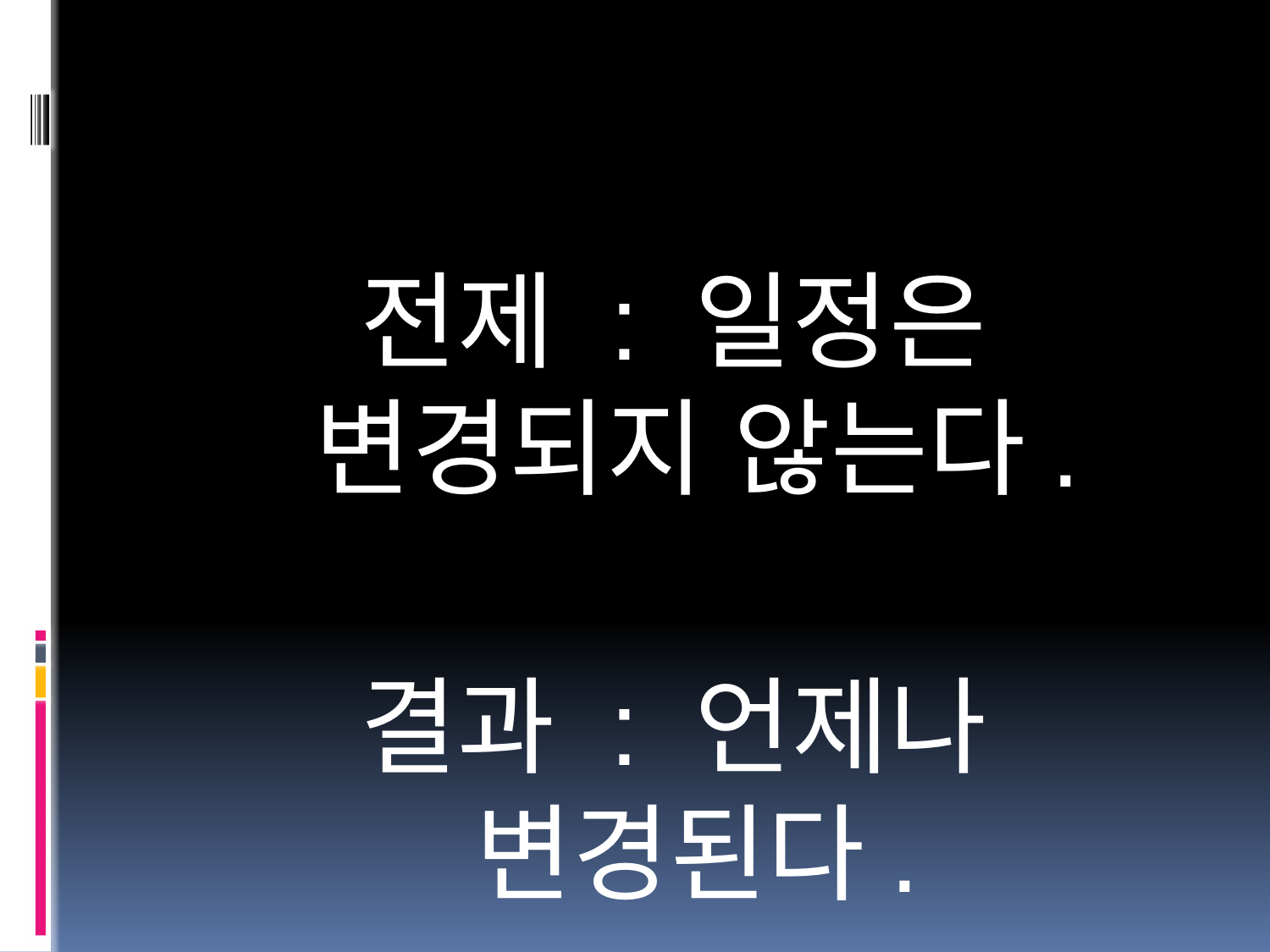

전제 : 일정은 변경되지 않는다.

결과 : 언제나 변경된다.